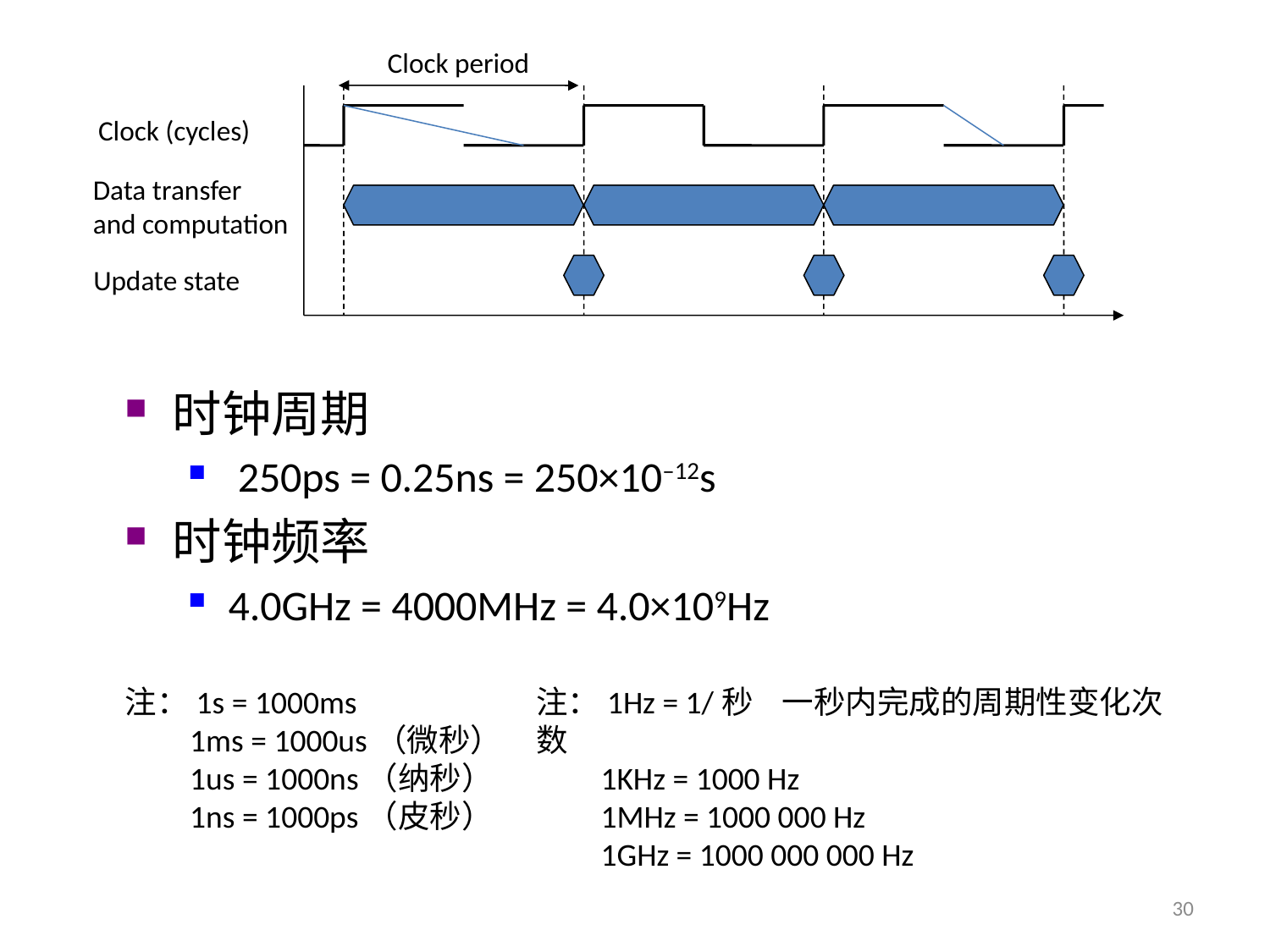

Clock period

Clock (cycles)

Data transfer
and computation

Update state

时钟周期
 250ps = 0.25ns = 250×10–12s
时钟频率
4.0GHz = 4000MHz = 4.0×109Hz
注：1s = 1000ms
         1ms = 1000us（微秒）
         1us = 1000ns（纳秒）
         1ns = 1000ps（皮秒）
注：1Hz = 1/秒    一秒内完成的周期性变化次数
         1KHz = 1000 Hz
         1MHz = 1000 000 Hz
         1GHz = 1000 000 000 Hz
30